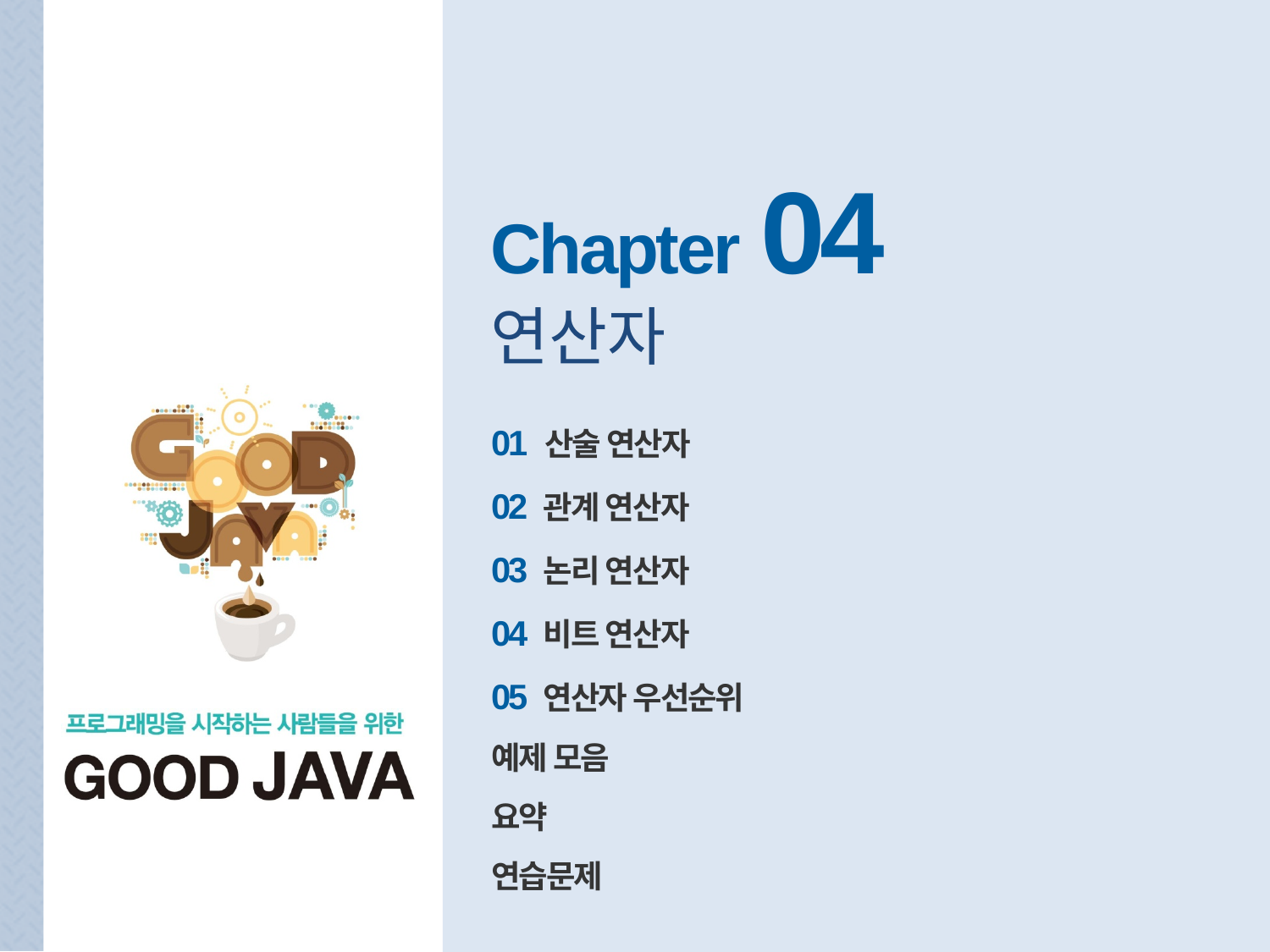

Chapter 04
연산자
01 산술 연산자
02 관계 연산자
03 논리 연산자
04 비트 연산자
05 연산자 우선순위
예제 모음
요약
연습문제